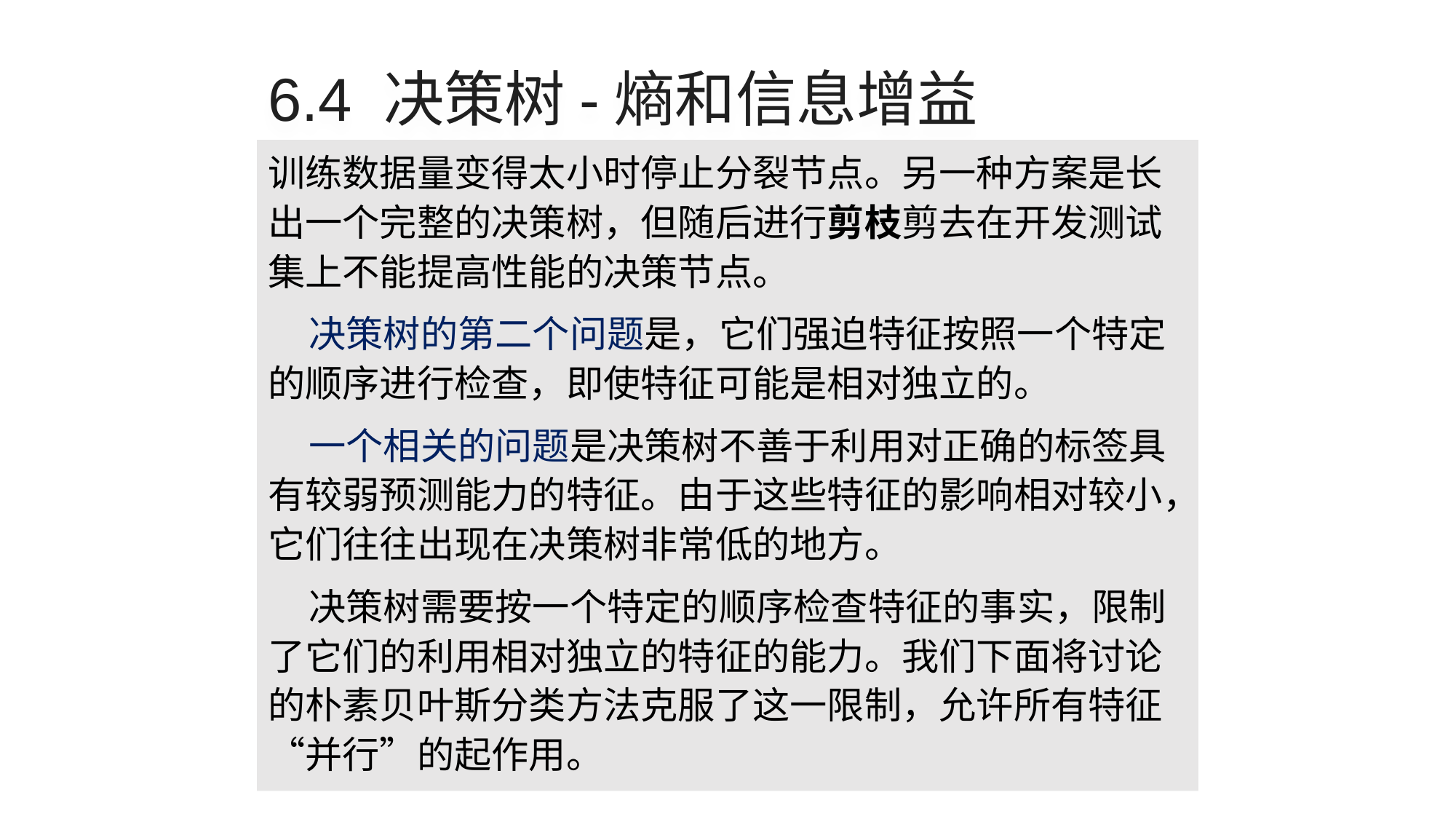

# 6.4 决策树-熵和信息增益
训练数据量变得太小时停止分裂节点。另一种方案是长出一个完整的决策树，但随后进行剪枝剪去在开发测试集上不能提高性能的决策节点。
决策树的第二个问题是，它们强迫特征按照一个特定的顺序进行检查，即使特征可能是相对独立的。
一个相关的问题是决策树不善于利用对正确的标签具有较弱预测能力的特征。由于这些特征的影响相对较小，它们往往出现在决策树非常低的地方。
决策树需要按一个特定的顺序检查特征的事实，限制了它们的利用相对独立的特征的能力。我们下面将讨论的朴素贝叶斯分类方法克服了这一限制，允许所有特征“并行”的起作用。